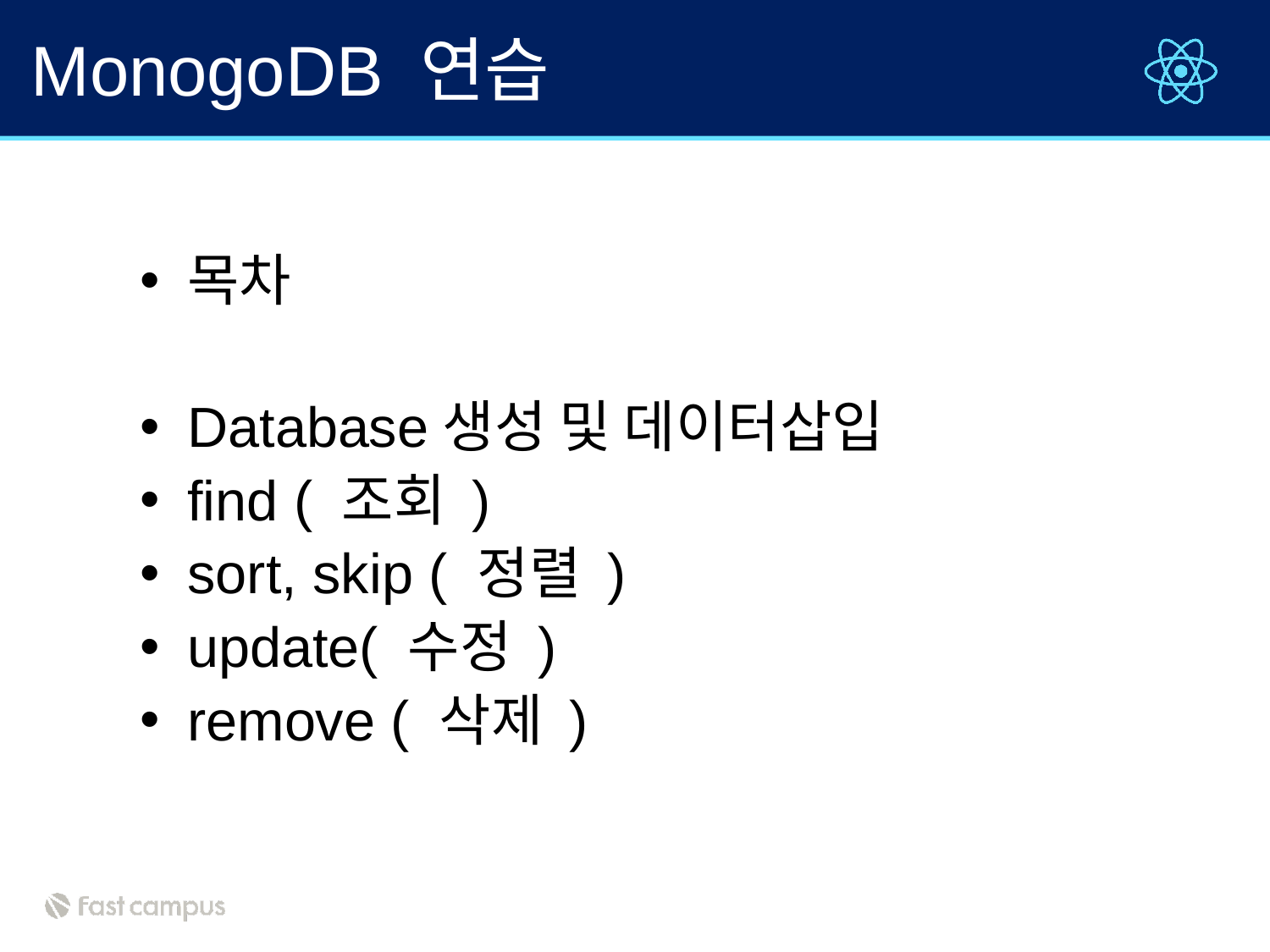

# MonogoDB 연습
목차

Database생성 및 데이터삽입
find ( 조회 )
sort, skip ( 정렬 )
update( 수정 )
remove ( 삭제 )